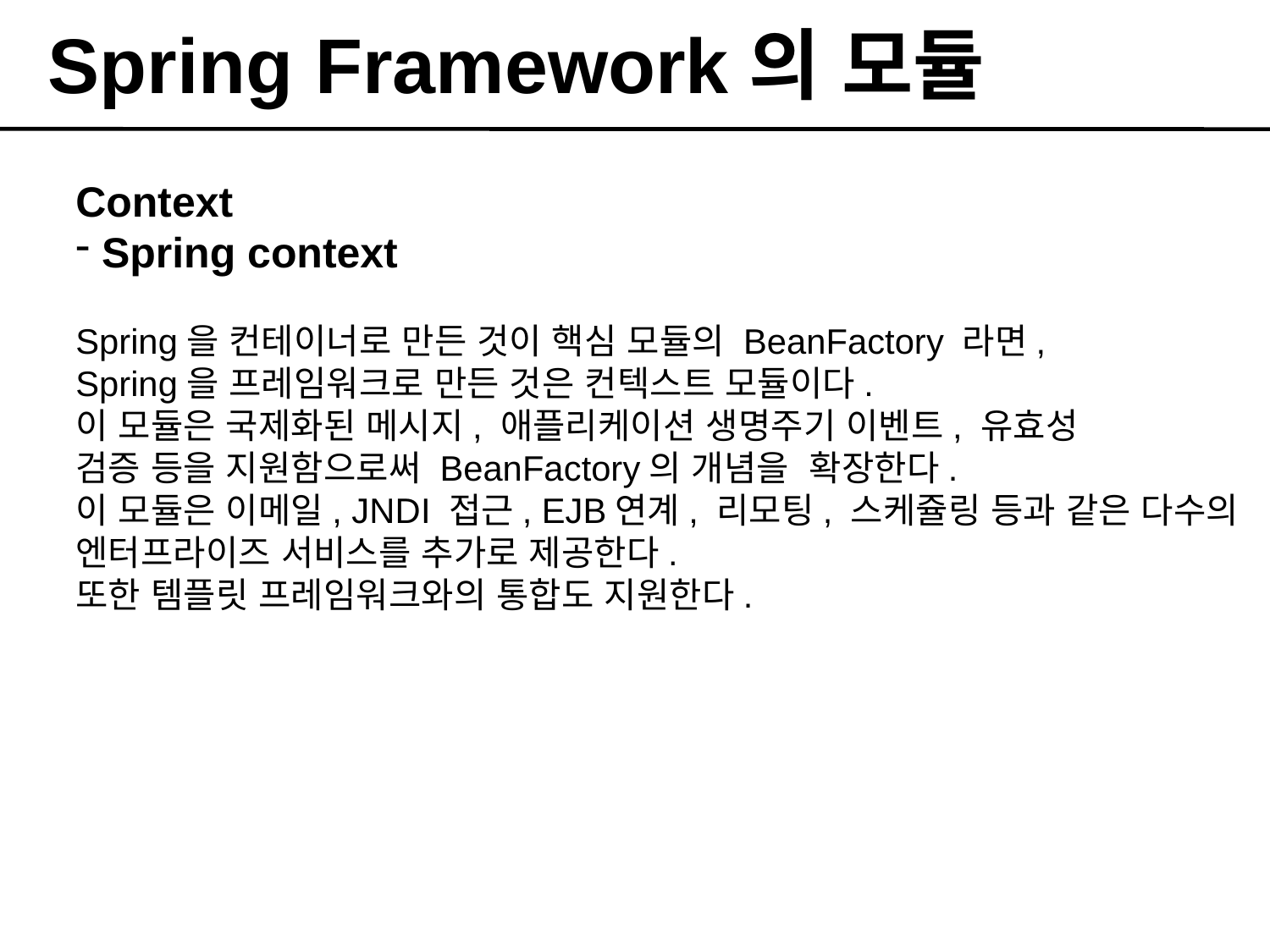

Spring Framework의 모듈
Context
 Spring context

Spring을 컨테이너로 만든 것이 핵심 모듈의 BeanFactory 라면,
Spring을 프레임워크로 만든 것은 컨텍스트 모듈이다.
이 모듈은 국제화된 메시지, 애플리케이션 생명주기 이벤트, 유효성
검증 등을 지원함으로써 BeanFactory의 개념을  확장한다.
이 모듈은 이메일, JNDI 접근, EJB연계, 리모팅, 스케쥴링 등과 같은 다수의
엔터프라이즈 서비스를 추가로 제공한다.
또한 템플릿 프레임워크와의 통합도 지원한다.